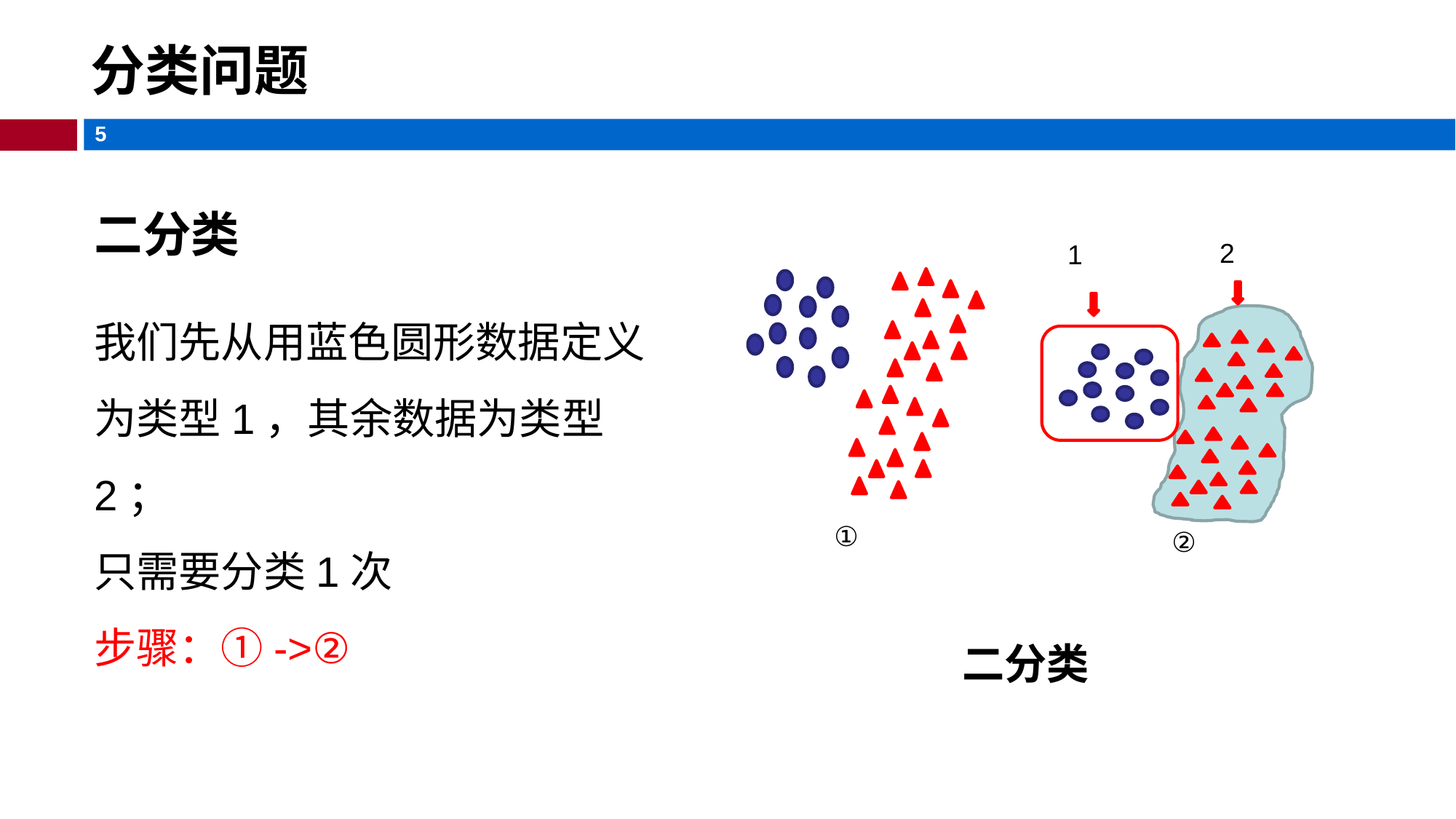

# 分类问题
二分类
2
1

②

我们先从用蓝色圆形数据定义为类型1，其余数据为类型2；
只需要分类1次
步骤：①->②
①
二分类